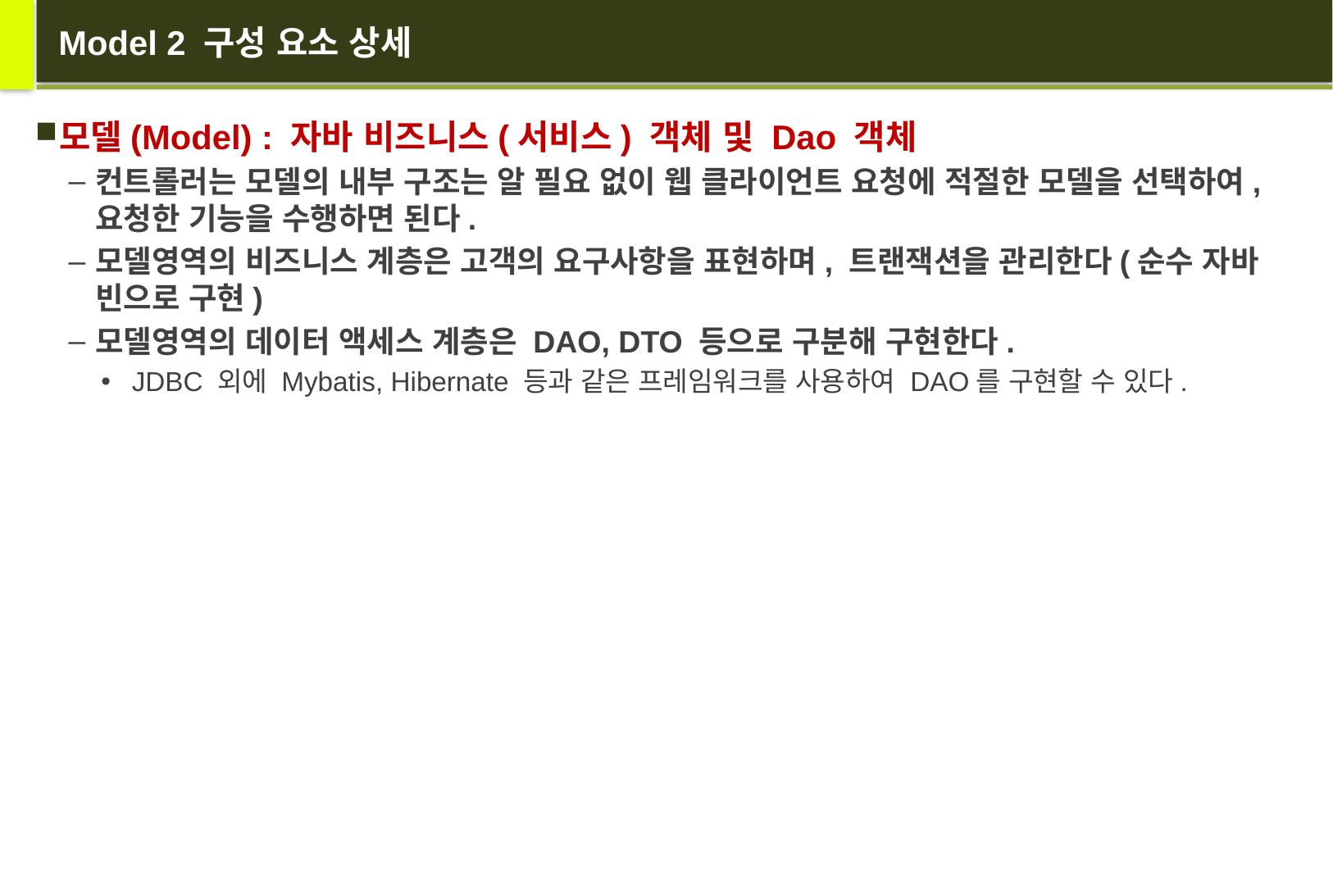

# Model 2 구성 요소 상세
모델(Model) : 자바 비즈니스(서비스) 객체 및 Dao 객체
컨트롤러는 모델의 내부 구조는 알 필요 없이 웹 클라이언트 요청에 적절한 모델을 선택하여, 요청한 기능을 수행하면 된다.
모델영역의 비즈니스 계층은 고객의 요구사항을 표현하며, 트랜잭션을 관리한다(순수 자바 빈으로 구현)
모델영역의 데이터 액세스 계층은 DAO, DTO 등으로 구분해 구현한다.
JDBC 외에 Mybatis, Hibernate 등과 같은 프레임워크를 사용하여 DAO를 구현할 수 있다.